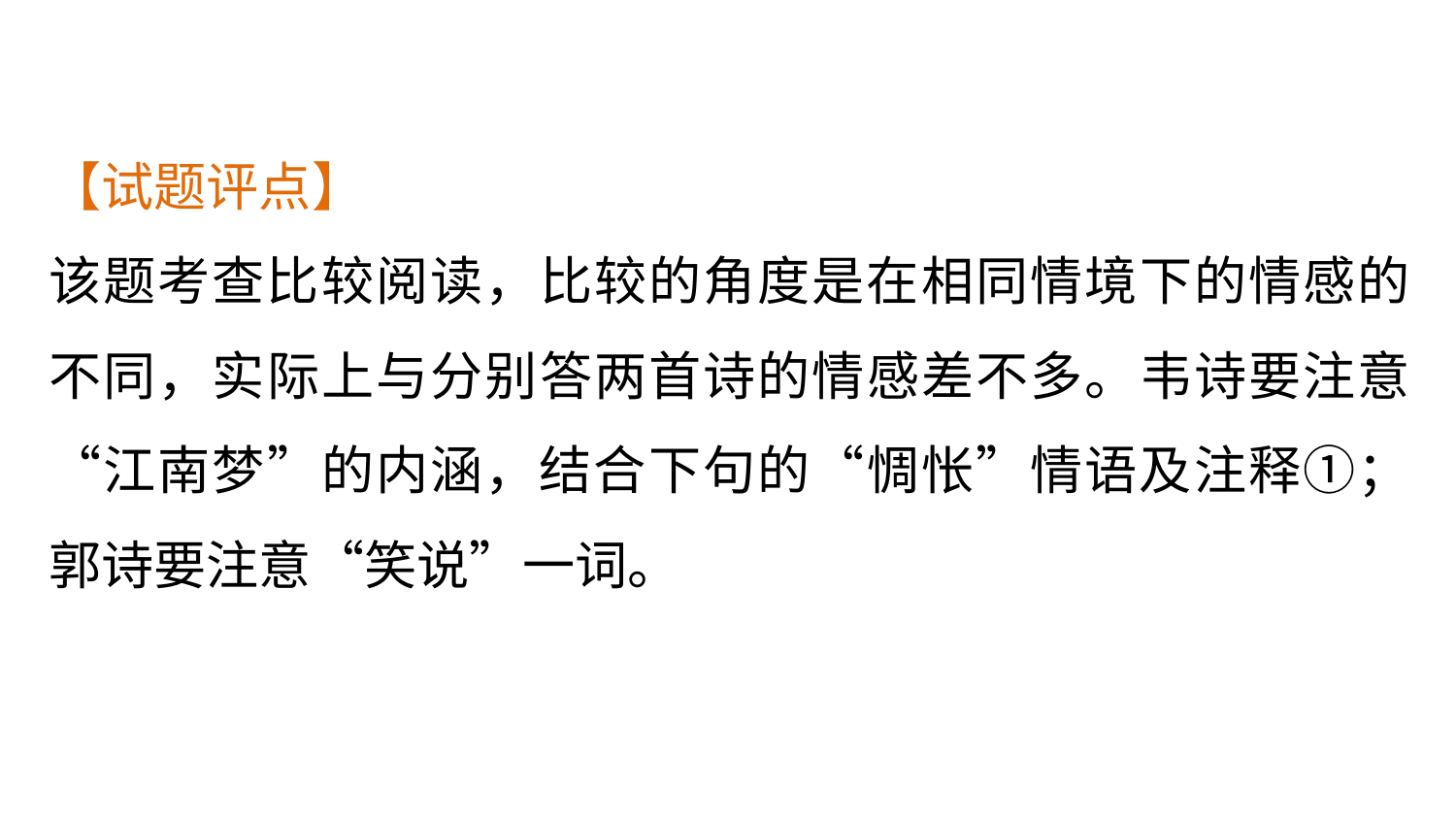

【试题评点】
该题考查比较阅读，比较的角度是在相同情境下的情感的不同，实际上与分别答两首诗的情感差不多。韦诗要注意“江南梦”的内涵，结合下句的“惆怅”情语及注释①；郭诗要注意“笑说”一词。